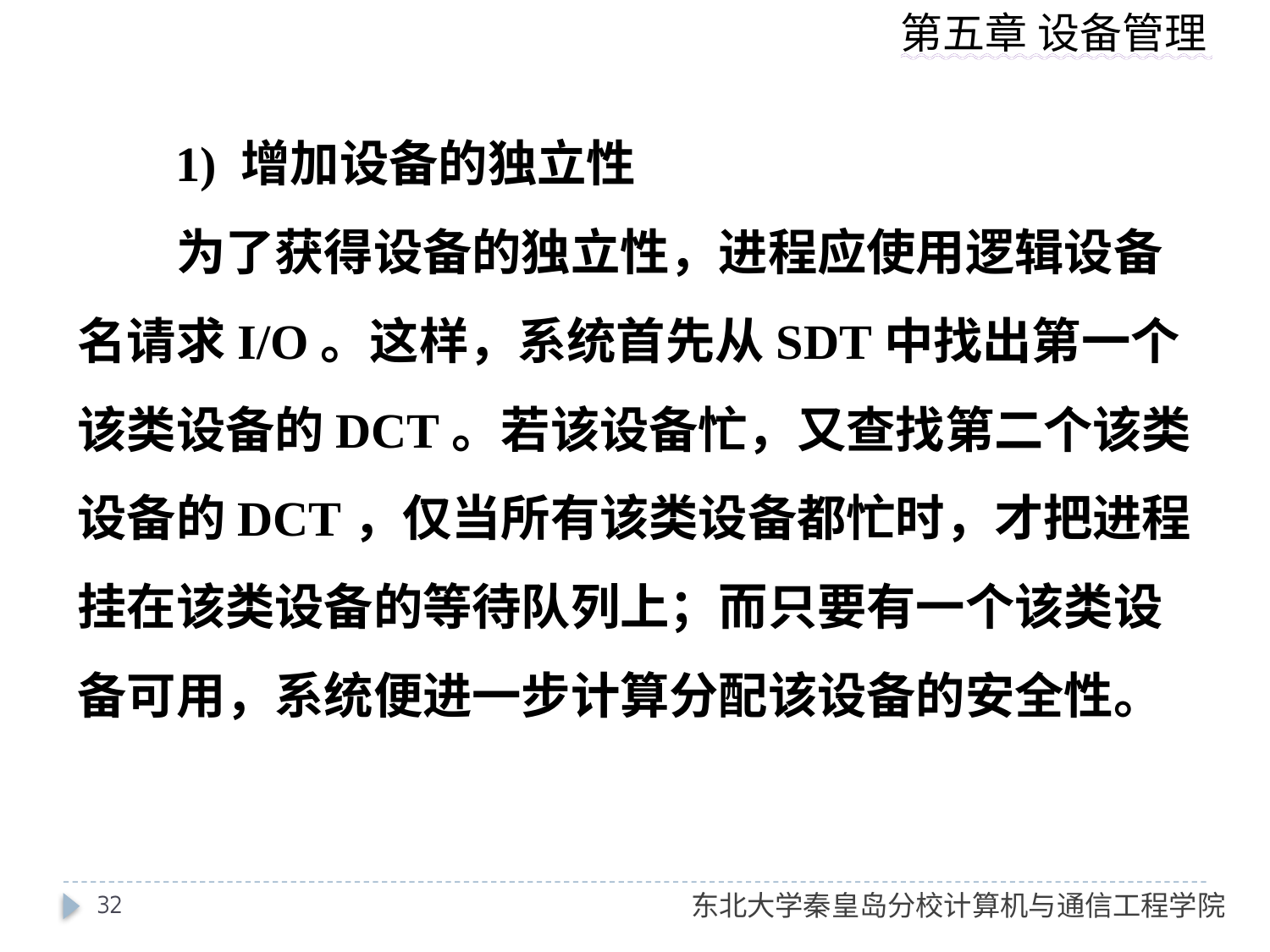

1) 增加设备的独立性
　　为了获得设备的独立性，进程应使用逻辑设备名请求I/O。这样，系统首先从SDT中找出第一个该类设备的DCT。若该设备忙，又查找第二个该类设备的DCT，仅当所有该类设备都忙时，才把进程挂在该类设备的等待队列上；而只要有一个该类设备可用，系统便进一步计算分配该设备的安全性。

32